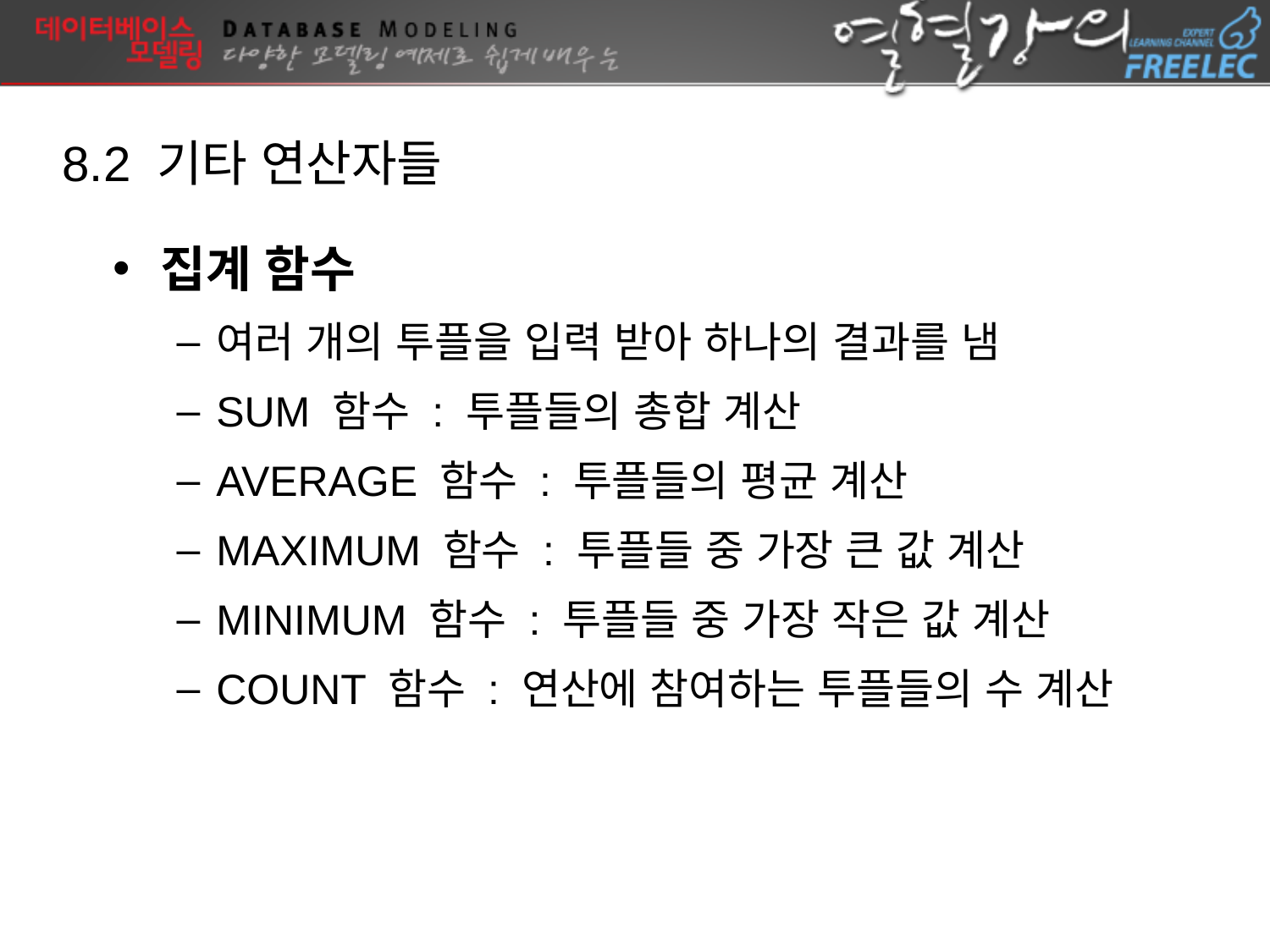

8.2 기타 연산자들
집계 함수
여러 개의 투플을 입력 받아 하나의 결과를 냄
SUM 함수 : 투플들의 총합 계산
AVERAGE 함수 : 투플들의 평균 계산
MAXIMUM 함수 : 투플들 중 가장 큰 값 계산
MINIMUM 함수 : 투플들 중 가장 작은 값 계산
COUNT 함수 : 연산에 참여하는 투플들의 수 계산